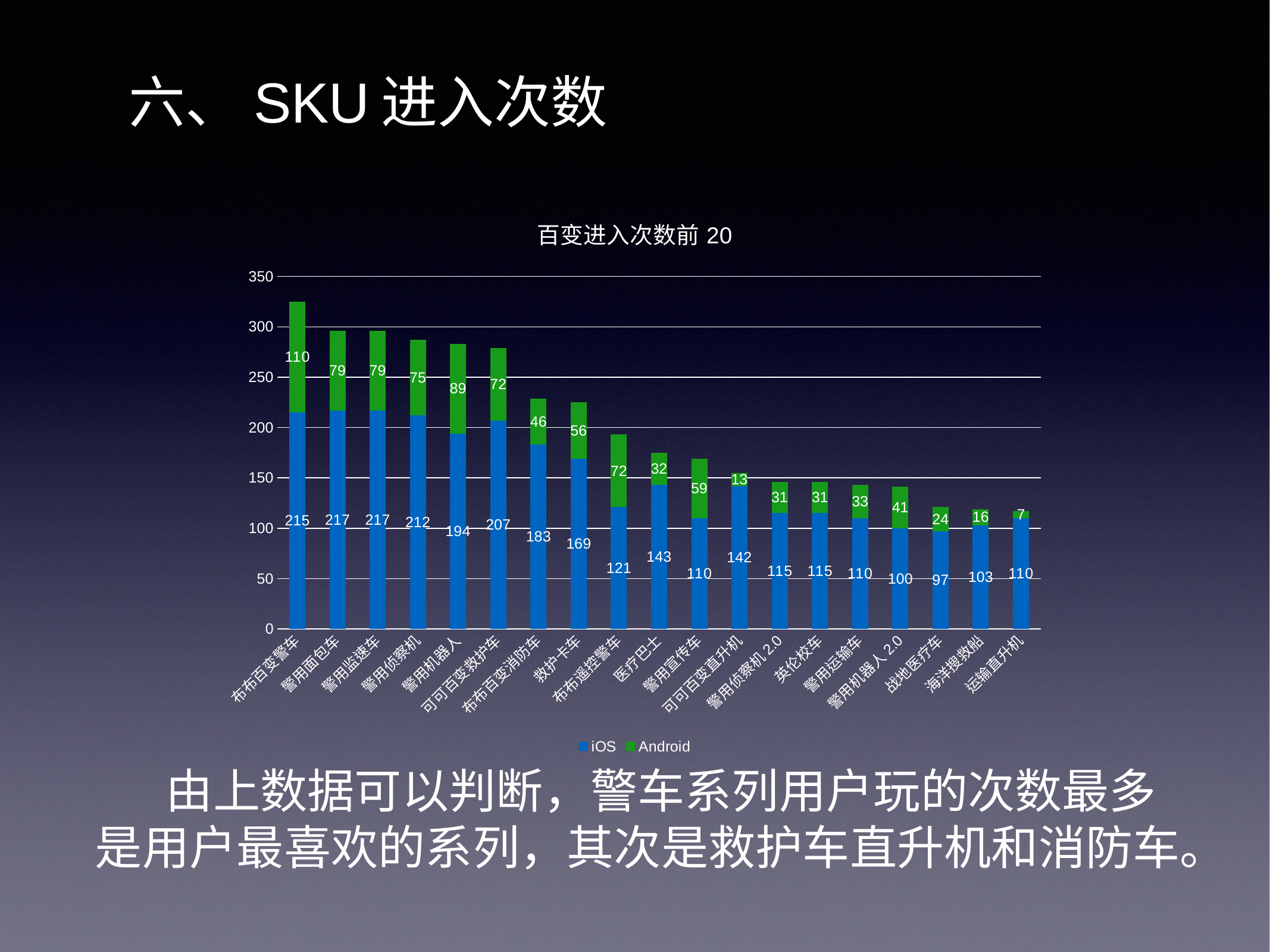

六、SKU进入次数

### Chart: 百变进入次数前20

| Category | iOS | Android |
|---|---|---|
| 布布百变警车 | 215.0 | 110.0 |
| 警用面包车 | 217.0 | 79.0 |
| 警用监速车 | 217.0 | 79.0 |
| 警用侦察机 | 212.0 | 75.0 |
| 警用机器人 | 194.0 | 89.0 |
| 可可百变救护车 | 207.0 | 72.0 |
| 布布百变消防车 | 183.0 | 46.0 |
| 救护卡车 | 169.0 | 56.0 |
| 布布遥控警车 | 121.0 | 72.0 |
| 医疗巴士 | 143.0 | 32.0 |
| 警用宣传车 | 110.0 | 59.0 |
| 可可百变直升机 | 142.0 | 13.0 |
| 警用侦察机2.0 | 115.0 | 31.0 |
| 英伦校车 | 115.0 | 31.0 |
| 警用运输车 | 110.0 | 33.0 |
| 警用机器人2.0 | 100.0 | 41.0 |
| 战地医疗车 | 97.0 | 24.0 |
| 海洋搜救船 | 103.0 | 16.0 |
| 运输直升机 | 110.0 | 7.0 |
由上数据可以判断，警车系列用户玩的次数最多
是用户最喜欢的系列，其次是救护车直升机和消防车。